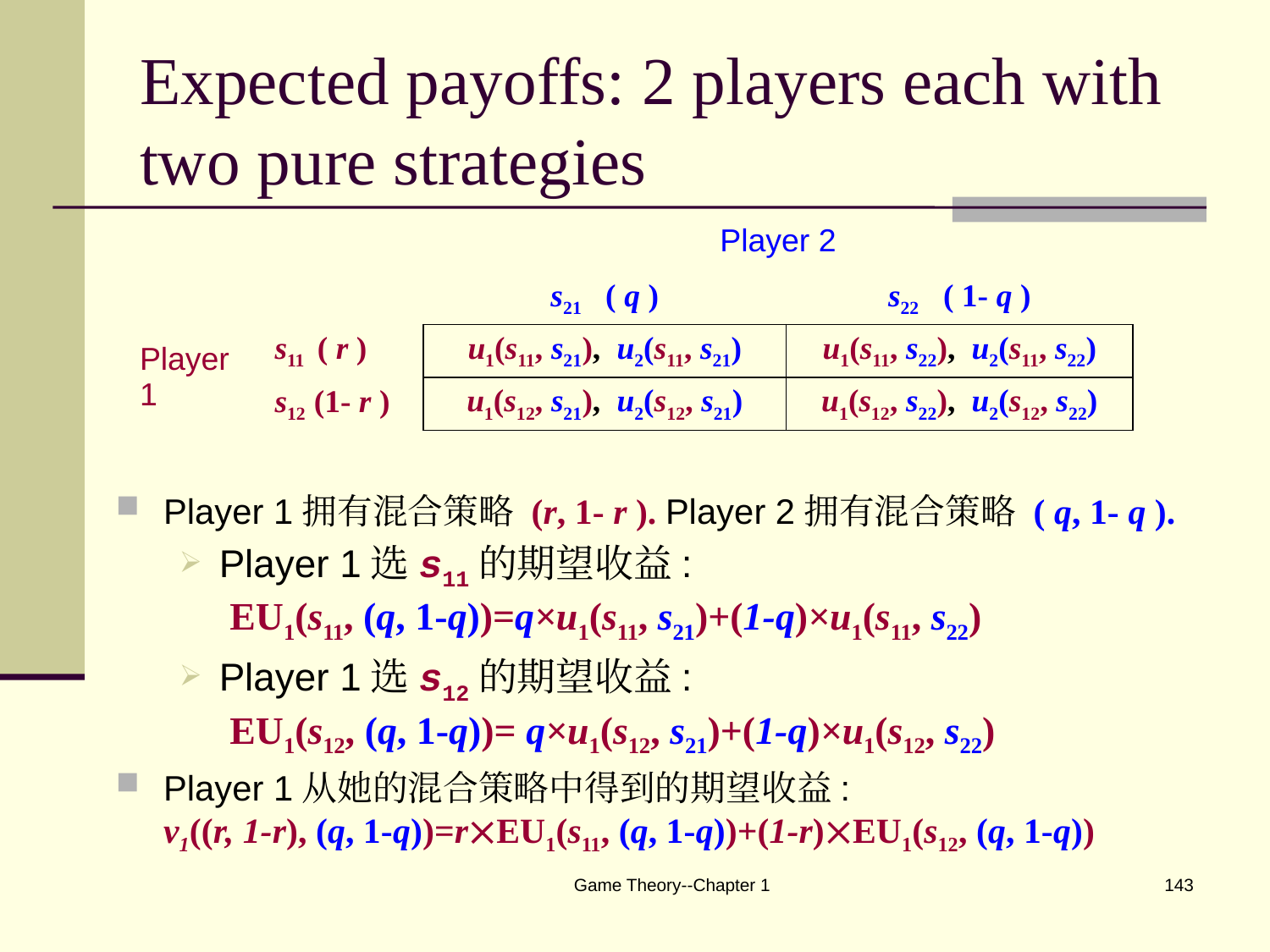

# Expected payoffs: 2 players each with two pure strategies
|  |  | Player 2 |  |
| --- | --- | --- | --- |
|  |  | s21 ( q ) | s22 ( 1- q ) |
| Player 1 | s11 ( r ) | u1(s11, s21), u2(s11, s21) | u1(s11, s22), u2(s11, s22) |
|  | s12 (1- r ) | u1(s12, s21), u2(s12, s21) | u1(s12, s22), u2(s12, s22) |
Player 1拥有混合策略 (r, 1- r ). Player 2拥有混合策略 ( q, 1- q ).
Player 1选s11的期望收益:
 EU1(s11, (q, 1-q))=q×u1(s11, s21)+(1-q)×u1(s11, s22)
Player 1选s12的期望收益:
 EU1(s12, (q, 1-q))= q×u1(s12, s21)+(1-q)×u1(s12, s22)
Player 1从她的混合策略中得到的期望收益:
v1((r, 1-r), (q, 1-q))=r×EU1(s11, (q, 1-q))+(1-r)×EU1(s12, (q, 1-q))
Game Theory--Chapter 1
143